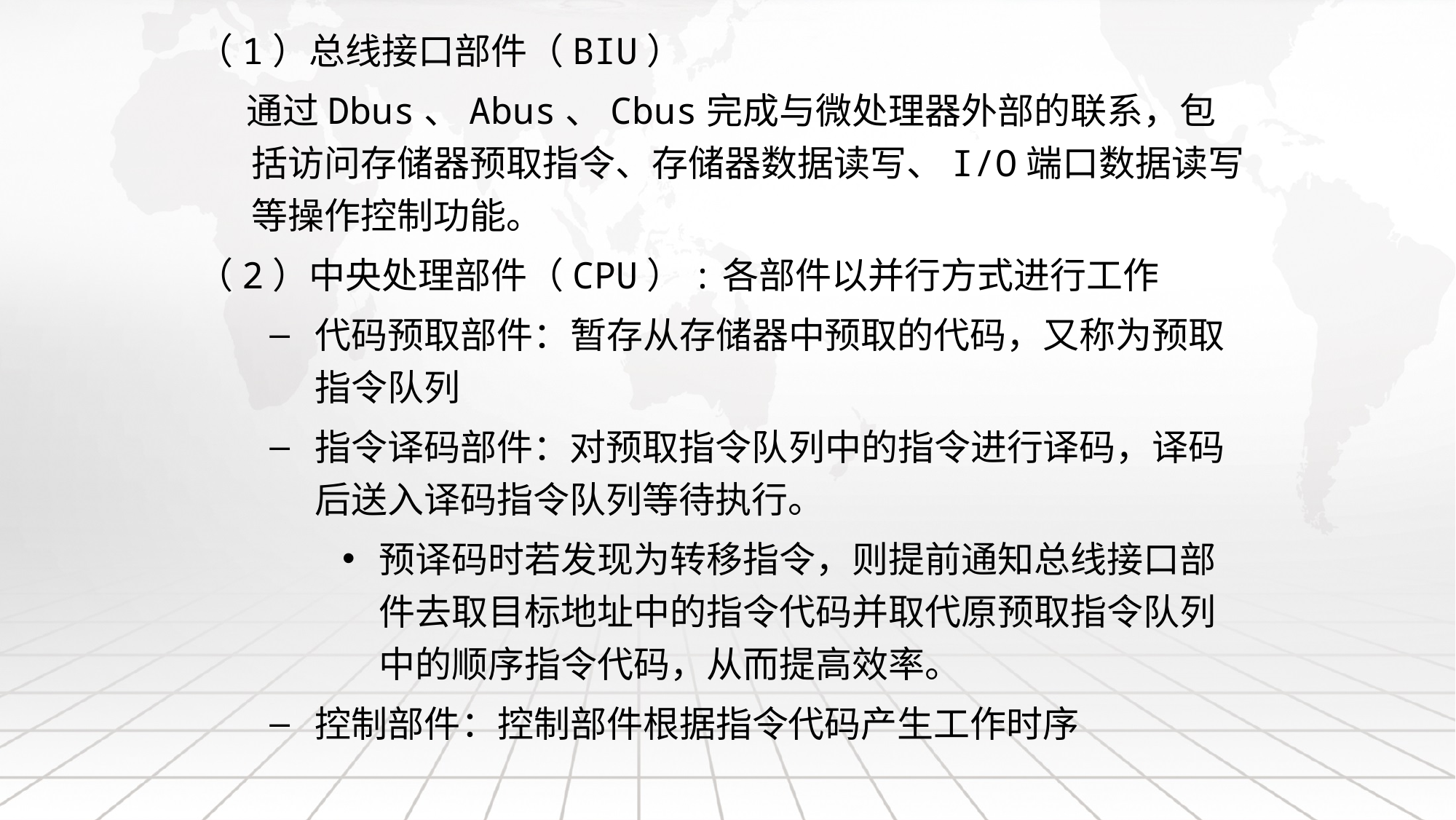

（1）总线接口部件（BIU）
     通过Dbus、Abus、Cbus完成与微处理器外部的联系，包括访问存储器预取指令、存储器数据读写、I/O端口数据读写等操作控制功能。
（2）中央处理部件（CPU）:各部件以并行方式进行工作
代码预取部件：暂存从存储器中预取的代码，又称为预取指令队列
指令译码部件：对预取指令队列中的指令进行译码，译码后送入译码指令队列等待执行。
预译码时若发现为转移指令，则提前通知总线接口部件去取目标地址中的指令代码并取代原预取指令队列中的顺序指令代码，从而提高效率。
控制部件：控制部件根据指令代码产生工作时序